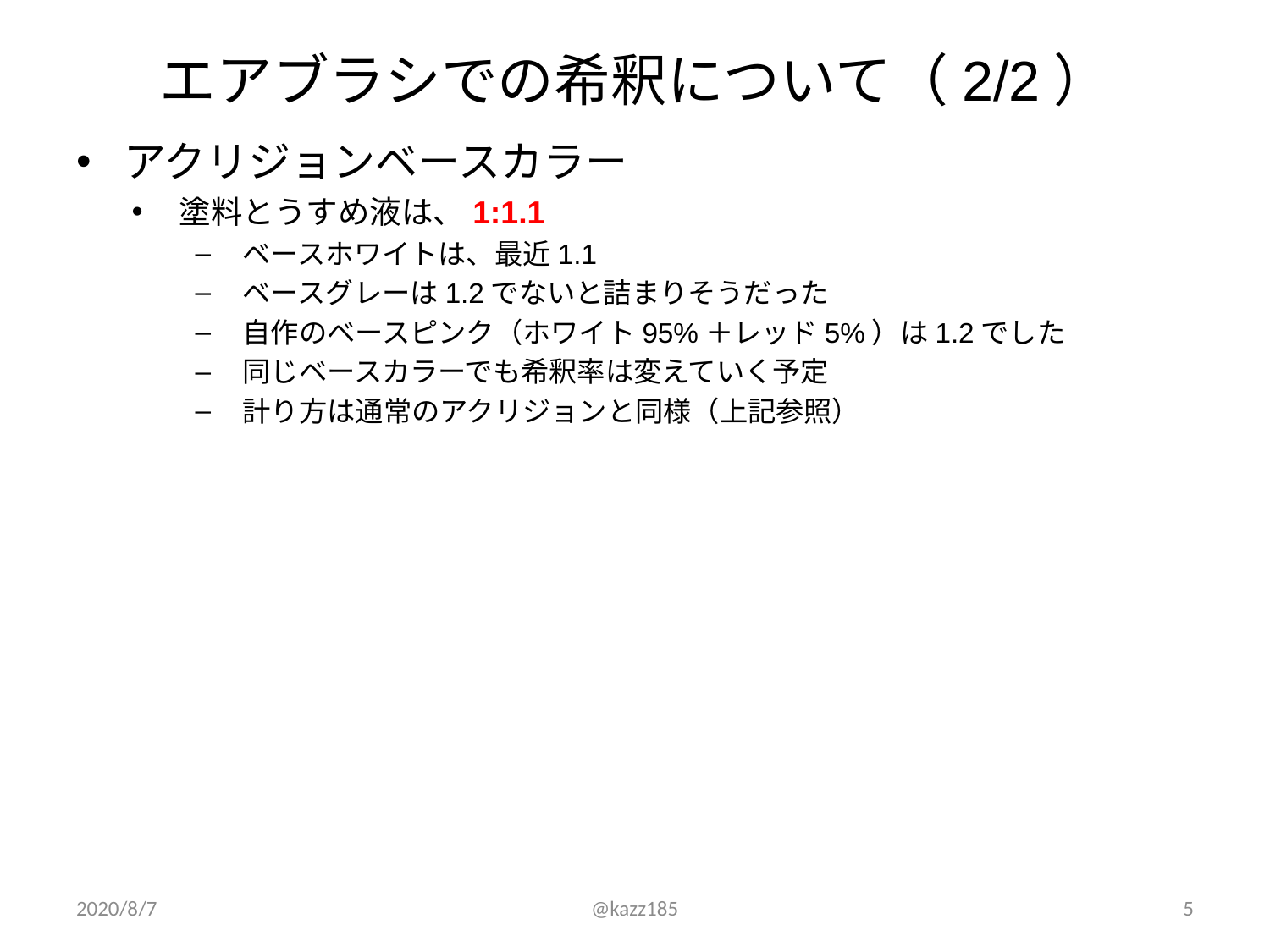

# エアブラシでの希釈について（2/2）
アクリジョンベースカラー
塗料とうすめ液は、1:1.1
ベースホワイトは、最近1.1
ベースグレーは1.2でないと詰まりそうだった
自作のベースピンク（ホワイト95%＋レッド5%）は1.2でした
同じベースカラーでも希釈率は変えていく予定
計り方は通常のアクリジョンと同様（上記参照）
2020/8/7
@kazz185
5